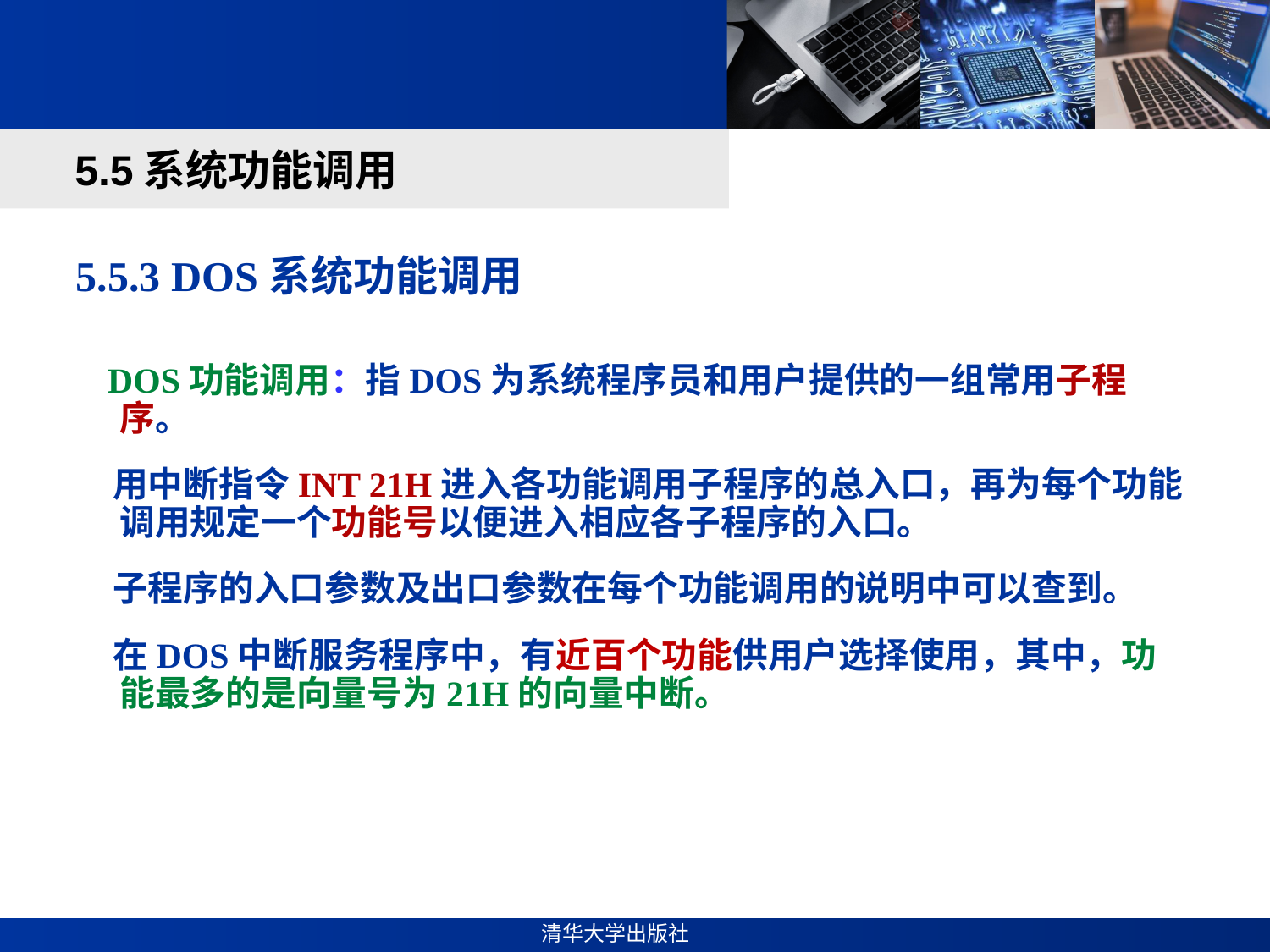

#
5.5系统功能调用

5.5.3 DOS系统功能调用
    DOS功能调用：指DOS为系统程序员和用户提供的一组常用子程序。
    用中断指令INT 21H进入各功能调用子程序的总入口，再为每个功能调用规定一个功能号以便进入相应各子程序的入口。
    子程序的入口参数及出口参数在每个功能调用的说明中可以查到。
    在DOS中断服务程序中，有近百个功能供用户选择使用，其中，功能最多的是向量号为21H的向量中断。